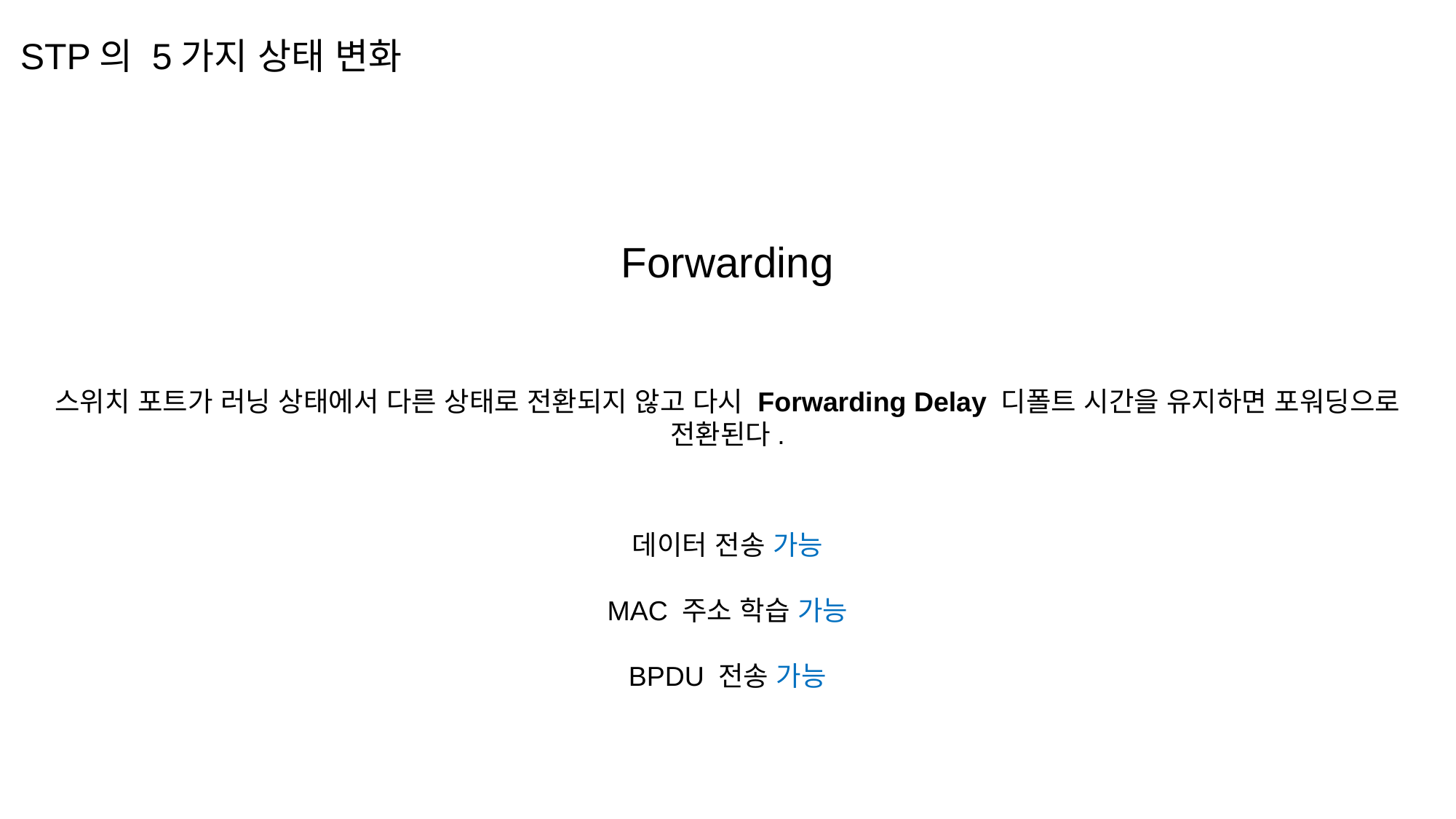

STP의 5가지 상태 변화
Forwarding

스위치 포트가 러닝 상태에서 다른 상태로 전환되지 않고 다시 Forwarding Delay 디폴트 시간을 유지하면 포워딩으로 전환된다.
데이터 전송 가능
MAC 주소 학습 가능
BPDU 전송 가능